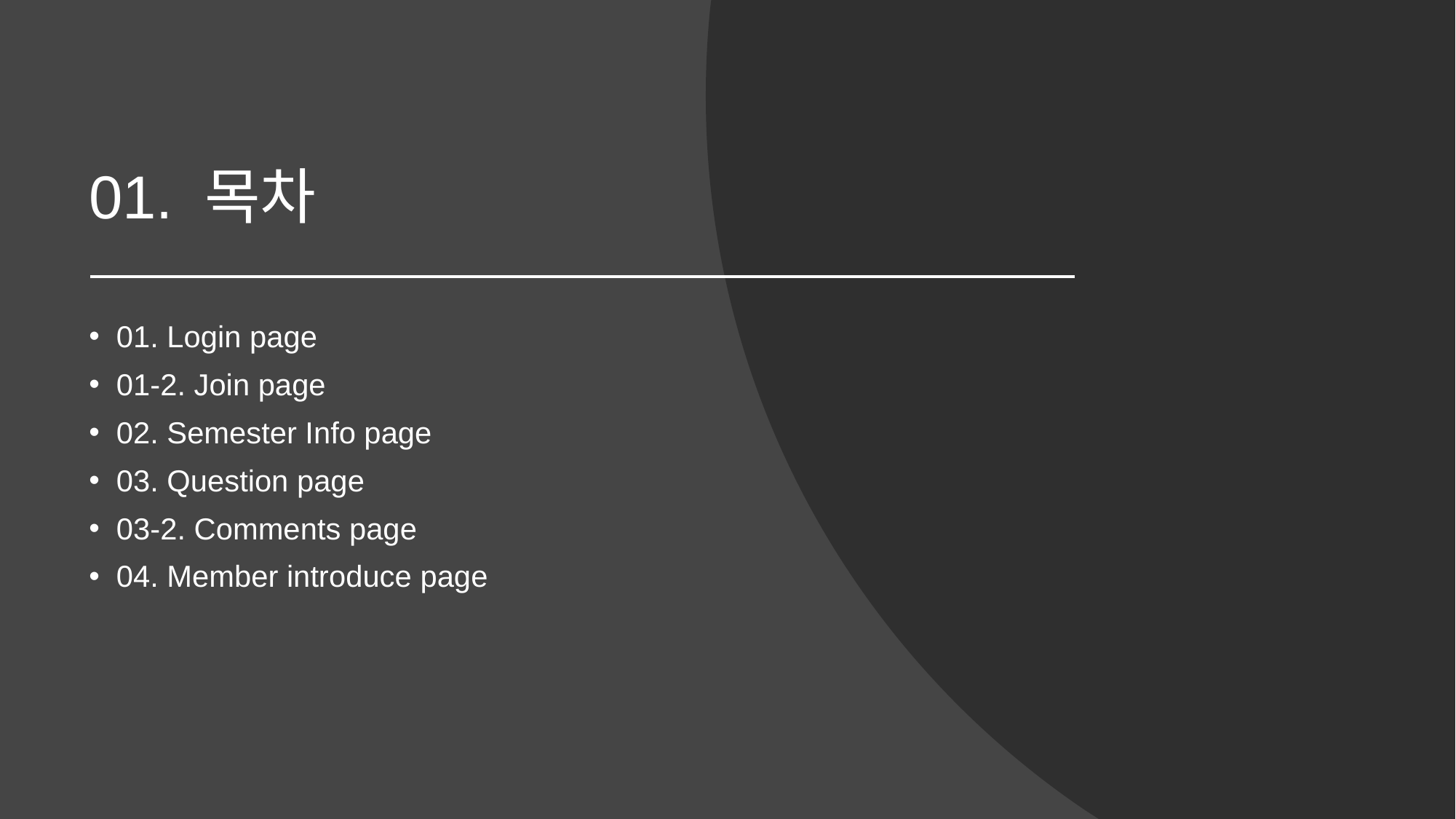

# 01. 목차
01. Login page
01-2. Join page
02. Semester Info page
03. Question page
03-2. Comments page
04. Member introduce page